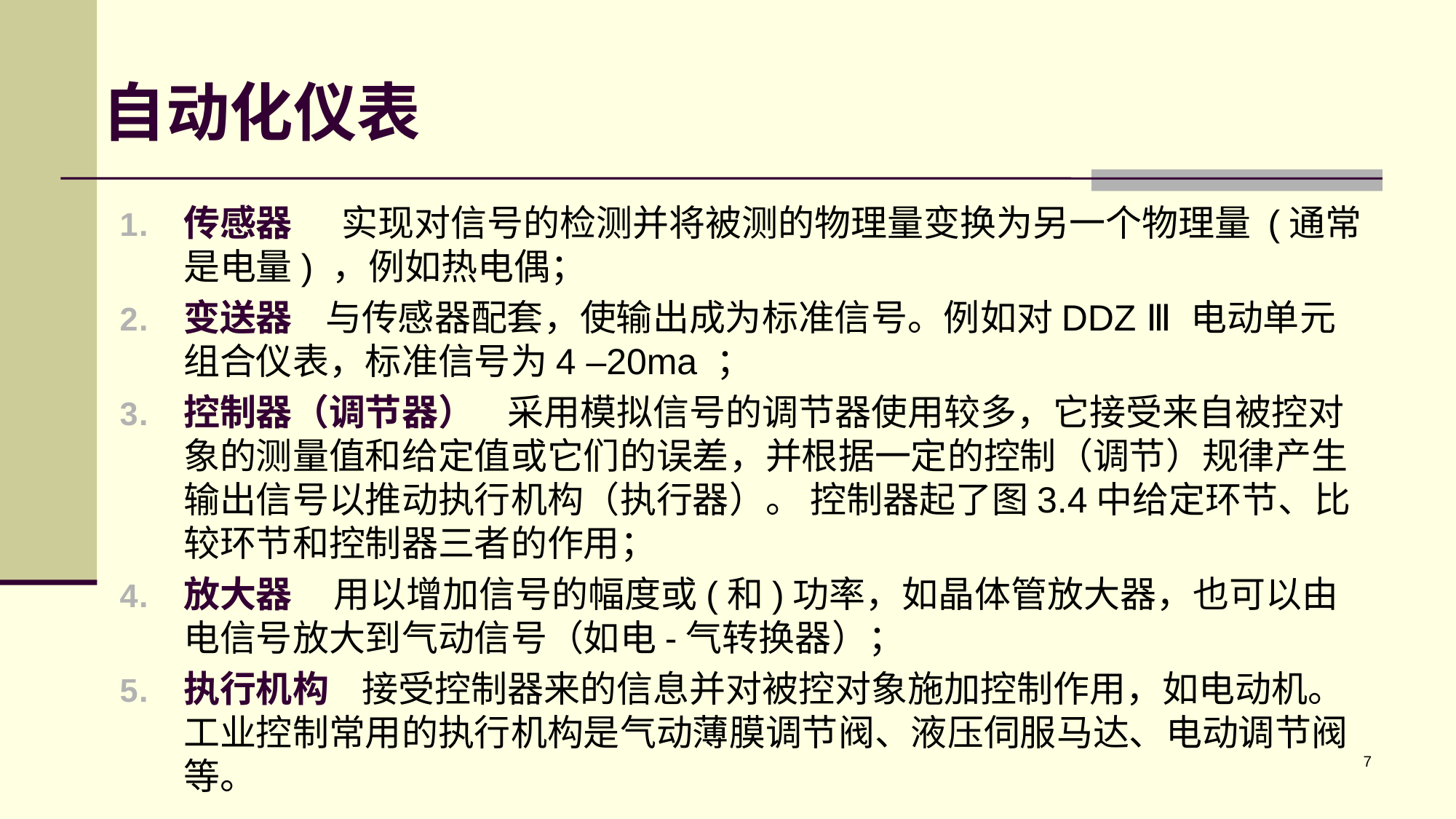

# 自动化仪表
传感器      实现对信号的检测并将被测的物理量变换为另一个物理量 (通常是电量) ，例如热电偶；
变送器    与传感器配套，使输出成为标准信号。例如对DDZ Ⅲ 电动单元组合仪表，标准信号为4 –20ma ；
控制器（调节器）    采用模拟信号的调节器使用较多，它接受来自被控对象的测量值和给定值或它们的误差，并根据一定的控制（调节）规律产生输出信号以推动执行机构（执行器）。 控制器起了图3.4中给定环节、比较环节和控制器三者的作用；
放大器     用以增加信号的幅度或(和)功率，如晶体管放大器，也可以由电信号放大到气动信号（如电-气转换器）；
执行机构    接受控制器来的信息并对被控对象施加控制作用，如电动机。工业控制常用的执行机构是气动薄膜调节阀、液压伺服马达、电动调节阀等。
7